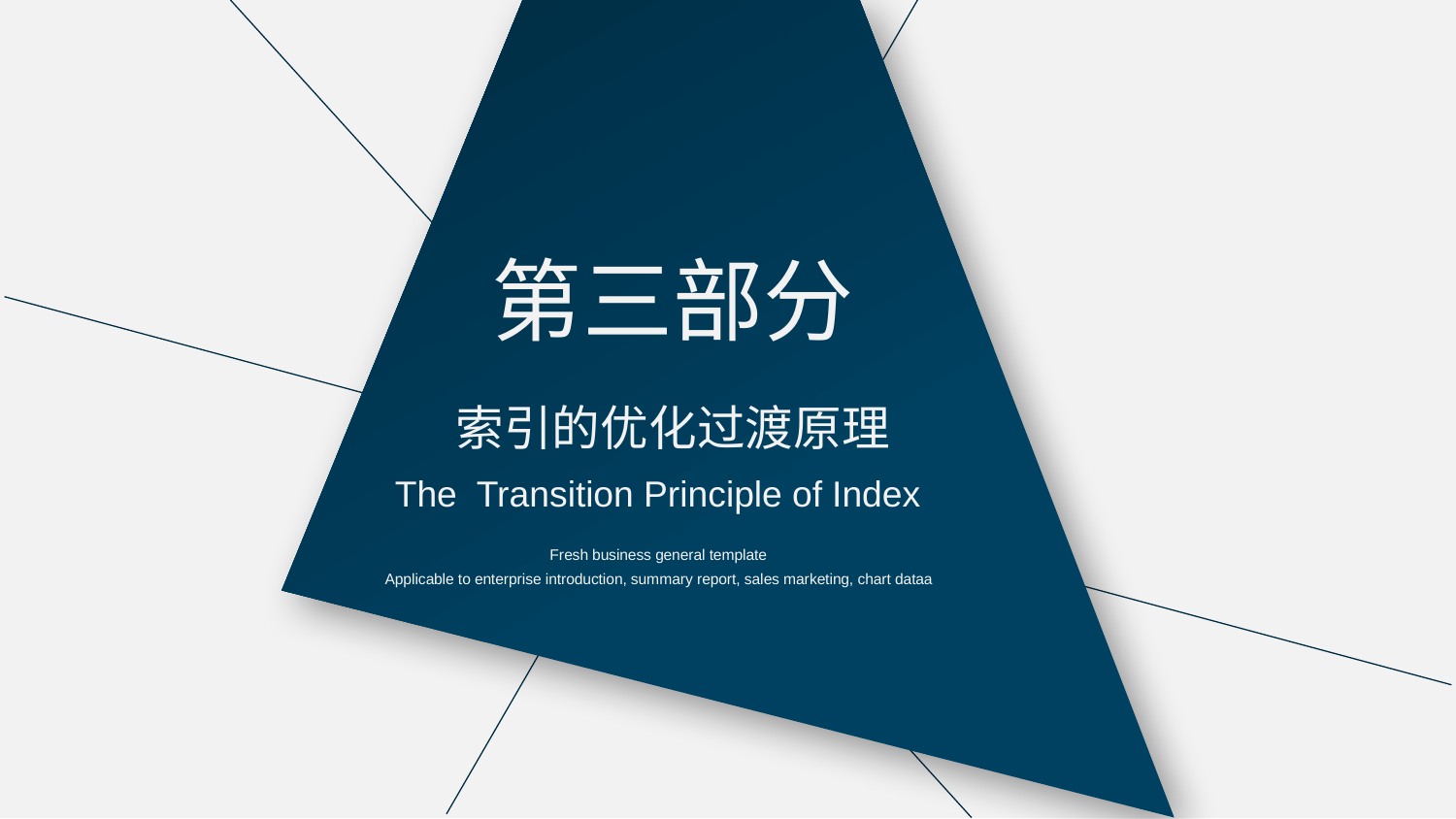

第三部分

索引的优化过渡原理
The  Transition Principle of Index
Fresh business general template
Applicable to enterprise introduction, summary report, sales marketing, chart dataa